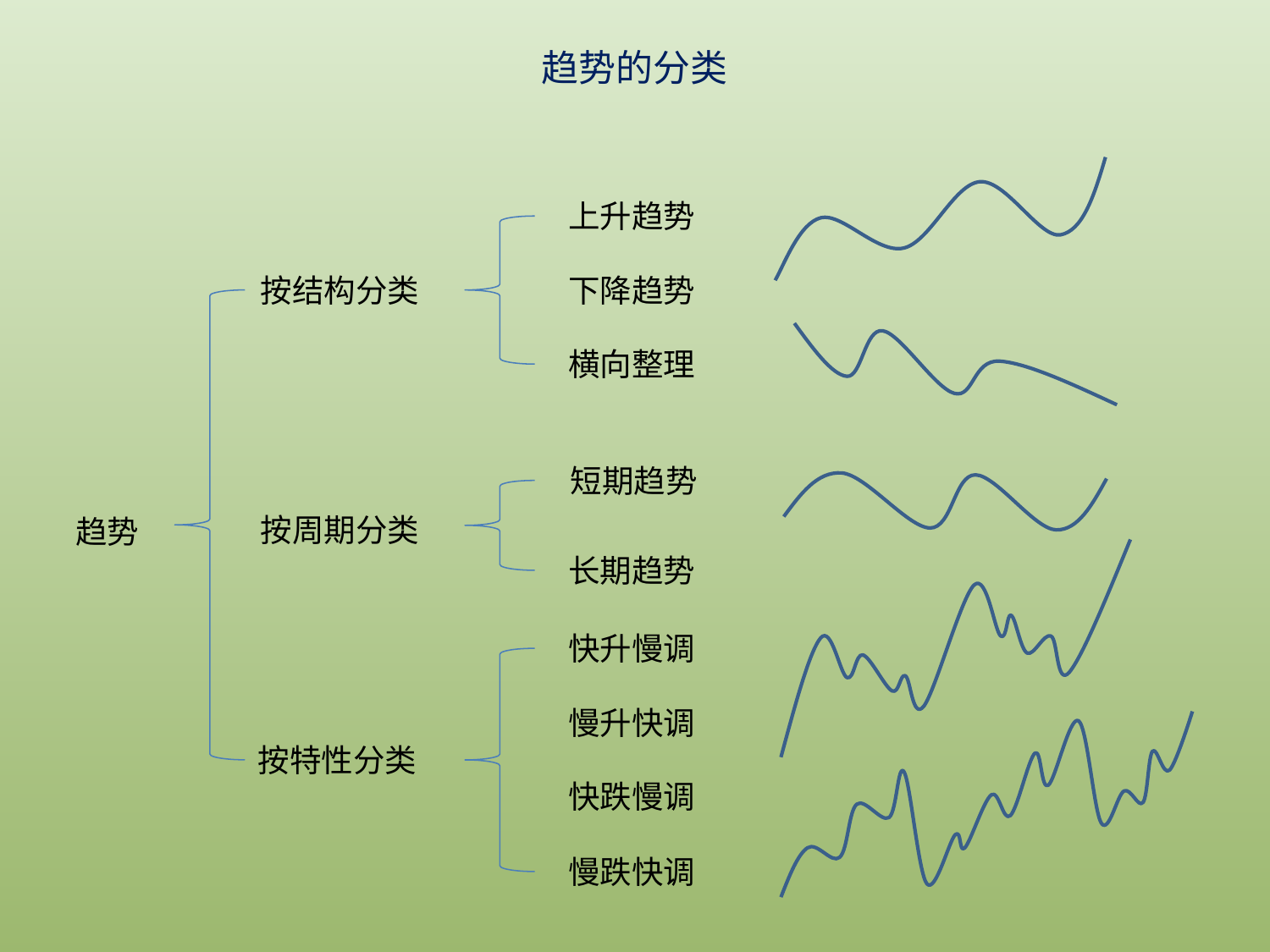

# 趋势的分类

上升趋势

按结构分类
下降趋势

横向整理
短期趋势

按周期分类
趋势

长期趋势
快升慢调

慢升快调

按特性分类
快跌慢调
慢跌快调